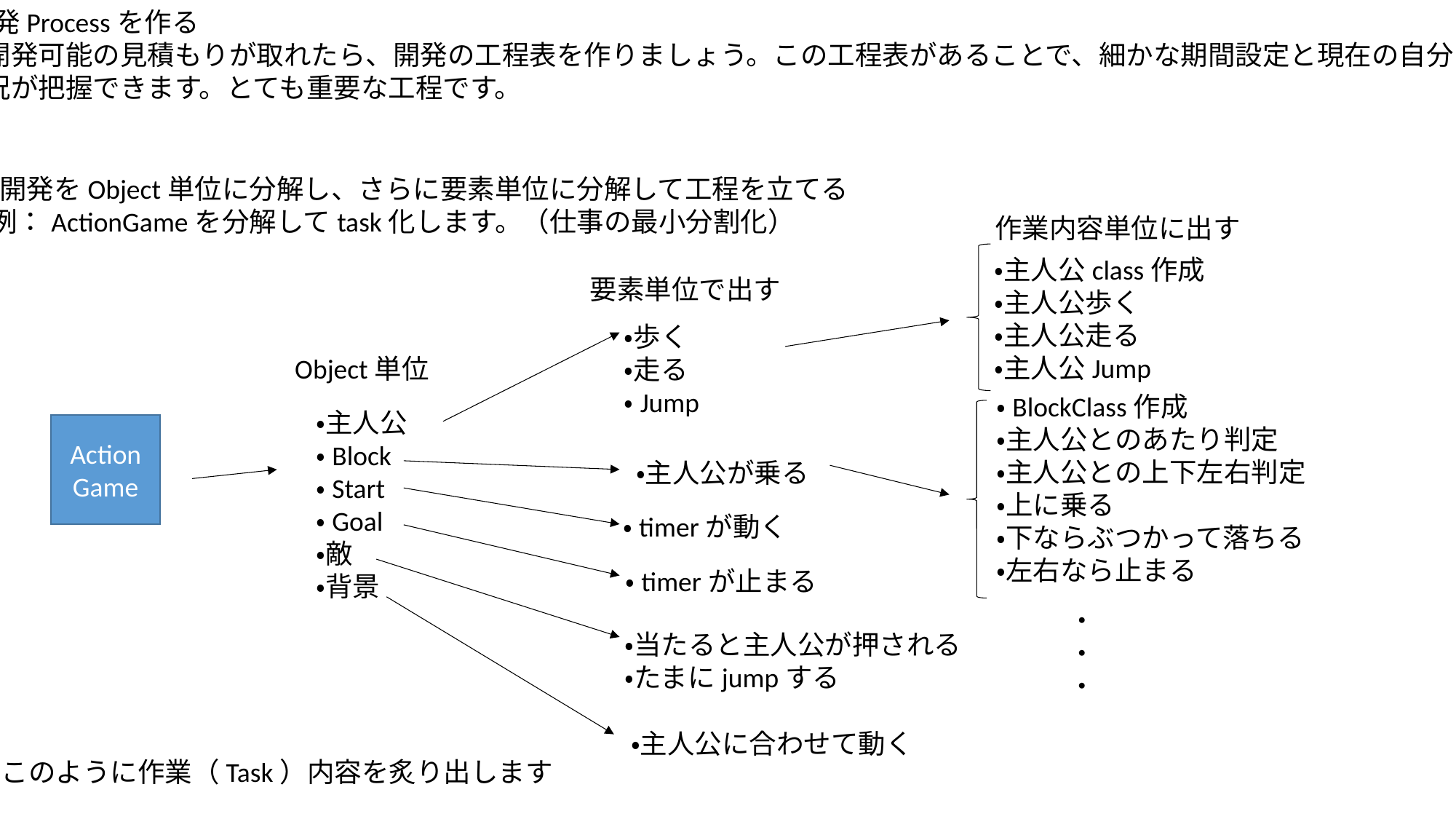

・開発Processを作る
　開発可能の見積もりが取れたら、開発の工程表を作りましょう。この工程表があることで、細かな期間設定と現在の自分の
状況が把握できます。とても重要な工程です。
・開発をObject単位に分解し、さらに要素単位に分解して工程を立てる
例：ActionGameを分解してtask化します。（仕事の最小分割化）
作業内容単位に出す

・主人公class作成
・主人公歩く
・主人公走る
・主人公Jump
要素単位で出す
・歩く
・走る
・Jump
Object単位
・BlockClass作成
・主人公とのあたり判定
・主人公との上下左右判定
・上に乗る
・下ならぶつかって落ちる
・左右なら止まる
・主人公
・Block
・Start
・Goal
・敵
・背景

Action
Game
・主人公が乗る
・timerが動く
・timerが止まる
・
・
・
・当たると主人公が押される
・たまにjumpする
・主人公に合わせて動く
このように作業（Task）内容を炙り出します